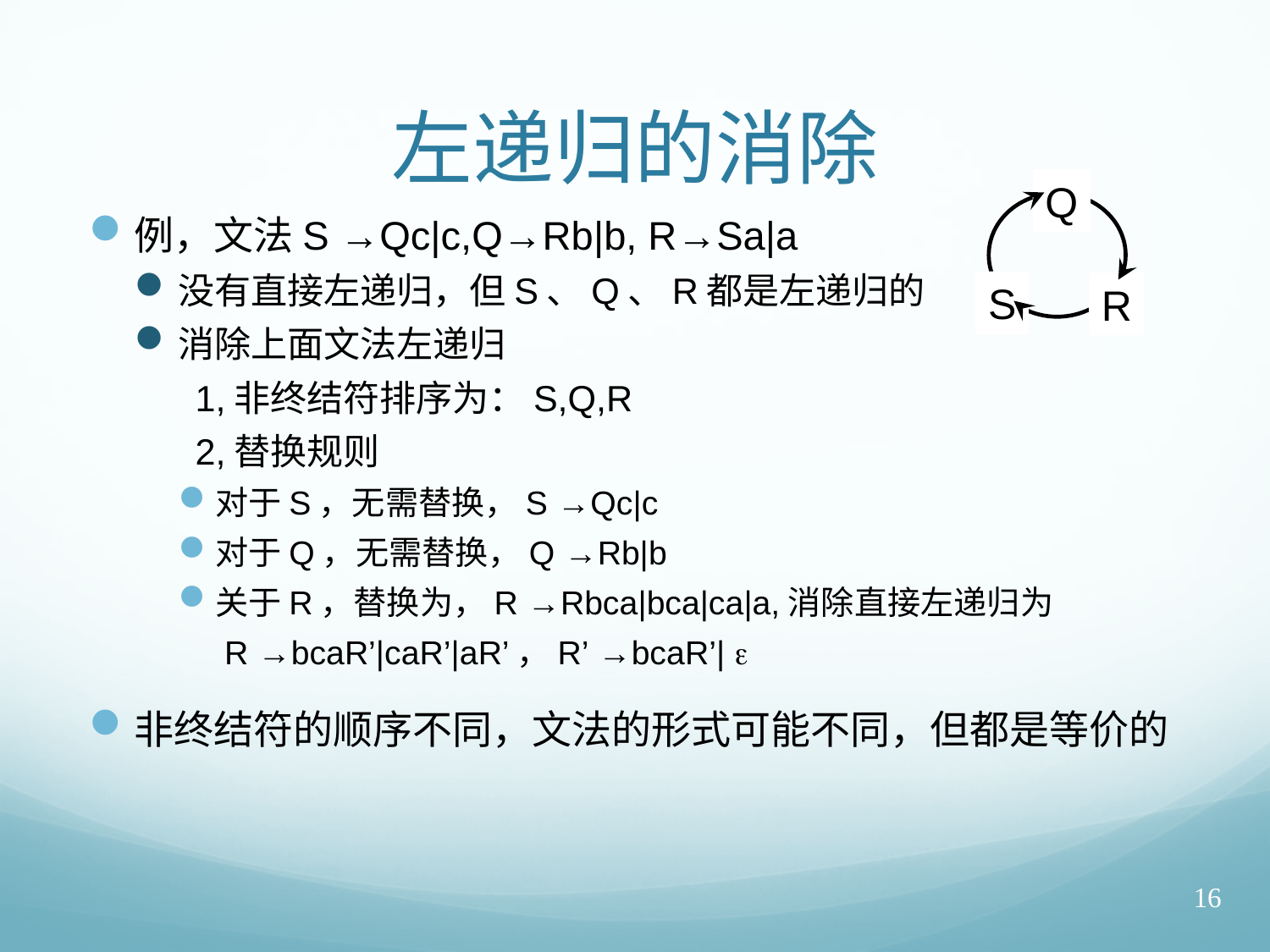

# 左递归的消除
Q

S

R

例，文法S →Qc|c,Q→Rb|b, R→Sa|a
没有直接左递归，但S、Q、R都是左递归的
消除上面文法左递归
      1,非终结符排序为：S,Q,R
      2,替换规则
对于S，无需替换，S →Qc|c
对于Q，无需替换，Q →Rb|b
关于R，替换为，R →Rbca|bca|ca|a,消除直接左递归为
	 R →bcaR’|caR’|aR’，R’ →bcaR’| ε
非终结符的顺序不同，文法的形式可能不同，但都是等价的
16